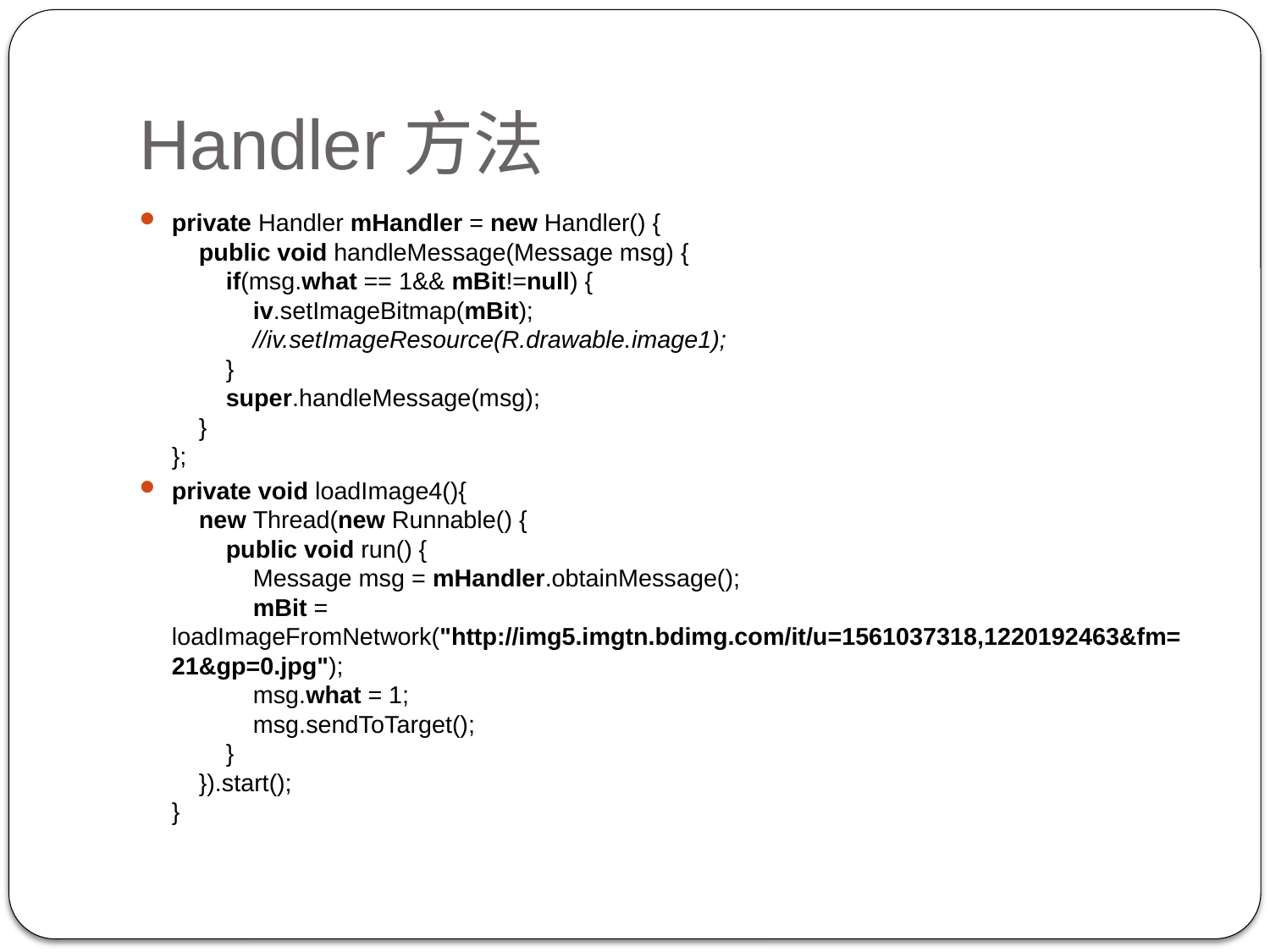

# Handler方法
private Handler mHandler = new Handler() {
    public void handleMessage(Message msg) {
        if(msg.what == 1&& mBit!=null) {
            iv.setImageBitmap(mBit);
            //iv.setImageResource(R.drawable.image1);
        }
        super.handleMessage(msg);
    }
};
private void loadImage4(){
    new Thread(new Runnable() {
        public void run() {
            Message msg = mHandler.obtainMessage();
            mBit = loadImageFromNetwork("http://img5.imgtn.bdimg.com/it/u=1561037318,1220192463&fm=21&gp=0.jpg");
            msg.what = 1;
            msg.sendToTarget();
        }
    }).start();
}